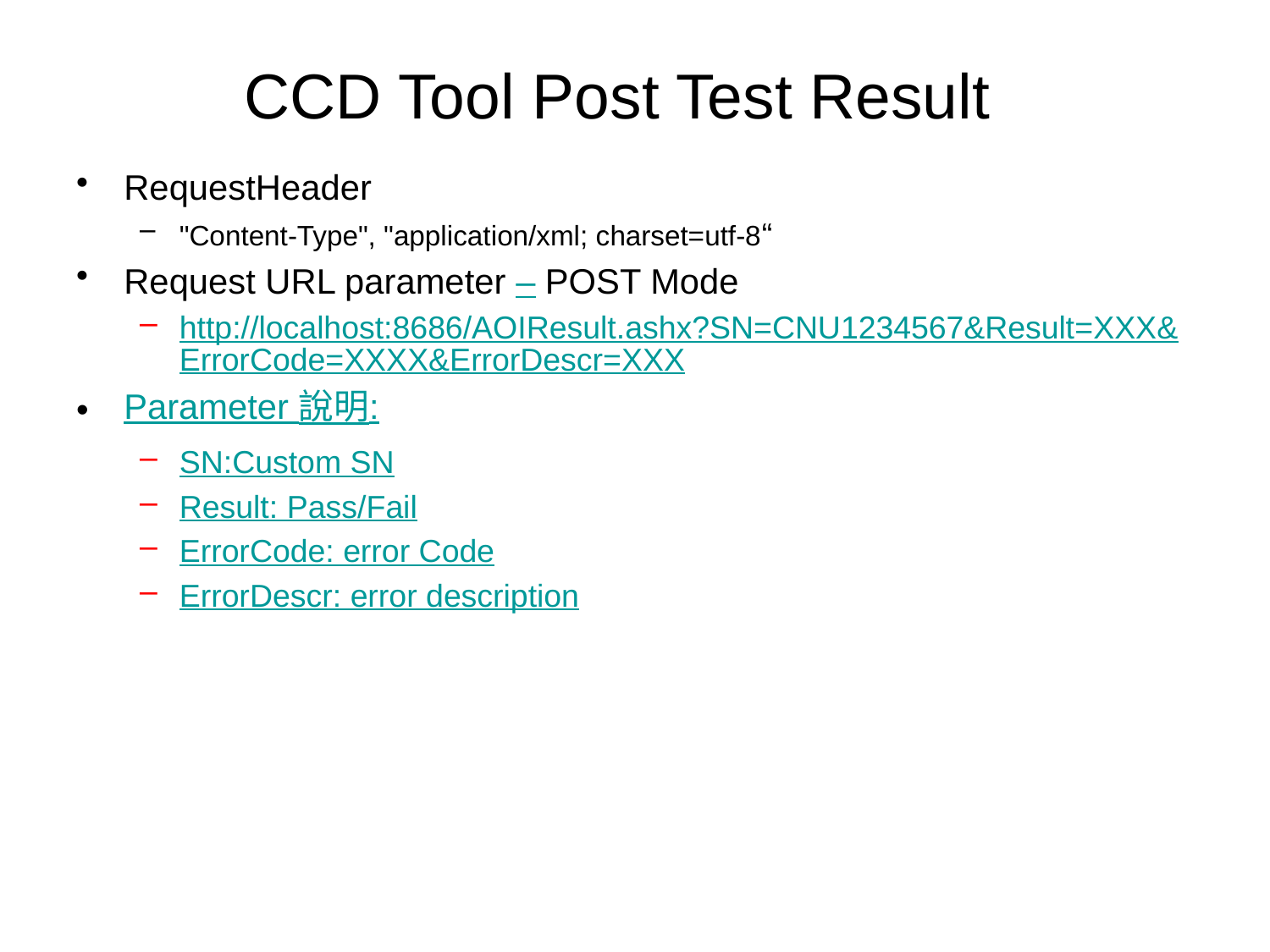

# CCD Tool Post Test Result
RequestHeader
"Content-Type", "application/xml; charset=utf-8“
Request URL parameter – POST Mode
http://localhost:8686/AOIResult.ashx?SN=CNU1234567&Result=XXX&ErrorCode=XXXX&ErrorDescr=XXX
Parameter 說明:
SN:Custom SN
Result: Pass/Fail
ErrorCode: error Code
ErrorDescr: error description